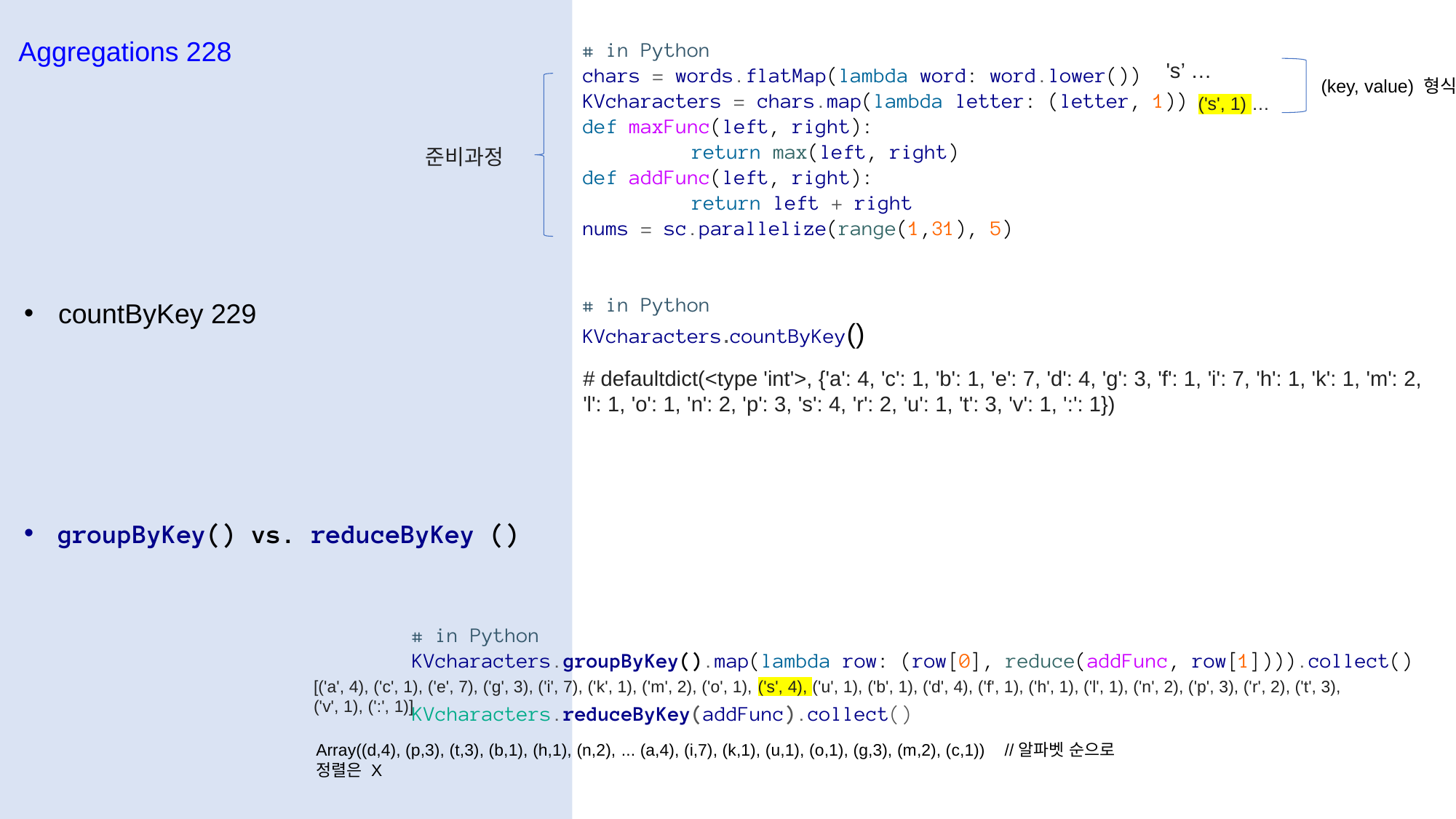

Aggregations 228
# in Python
chars = words.flatMap(lambda word: word.lower())
KVcharacters = chars.map(lambda letter: (letter, 1))
def maxFunc(left, right):
	return max(left, right)
def addFunc(left, right):
	return left + right
nums = sc.parallelize(range(1,31), 5)
's’ …

(key, value) 형식 만들기위해

('s', 1) …
준비과정
countByKey 229

# in Python
KVcharacters.countByKey()
# defaultdict(<type 'int'>, {'a': 4, 'c': 1, 'b': 1, 'e': 7, 'd': 4, 'g': 3, 'f': 1, 'i': 7, 'h': 1, 'k': 1, 'm': 2, 'l': 1, 'o': 1, 'n': 2, 'p': 3, 's': 4, 'r': 2, 'u': 1, 't': 3, 'v': 1, ':': 1})
groupByKey() vs. reduceByKey ()
# in Python
KVcharacters.groupByKey().map(lambda row: (row[0], reduce(addFunc, row[1]))).collect()
[('a', 4), ('c', 1), ('e', 7), ('g', 3), ('i', 7), ('k', 1), ('m', 2), ('o', 1), ('s', 4), ('u', 1), ('b', 1), ('d', 4), ('f', 1), ('h', 1), ('l', 1), ('n', 2), ('p', 3), ('r', 2), ('t', 3), ('v', 1), (':', 1)]
KVcharacters.reduceByKey(addFunc).collect()
Array((d,4), (p,3), (t,3), (b,1), (h,1), (n,2), ... (a,4), (i,7), (k,1), (u,1), (o,1), (g,3), (m,2), (c,1))    //알파벳 순으로 정렬은 X